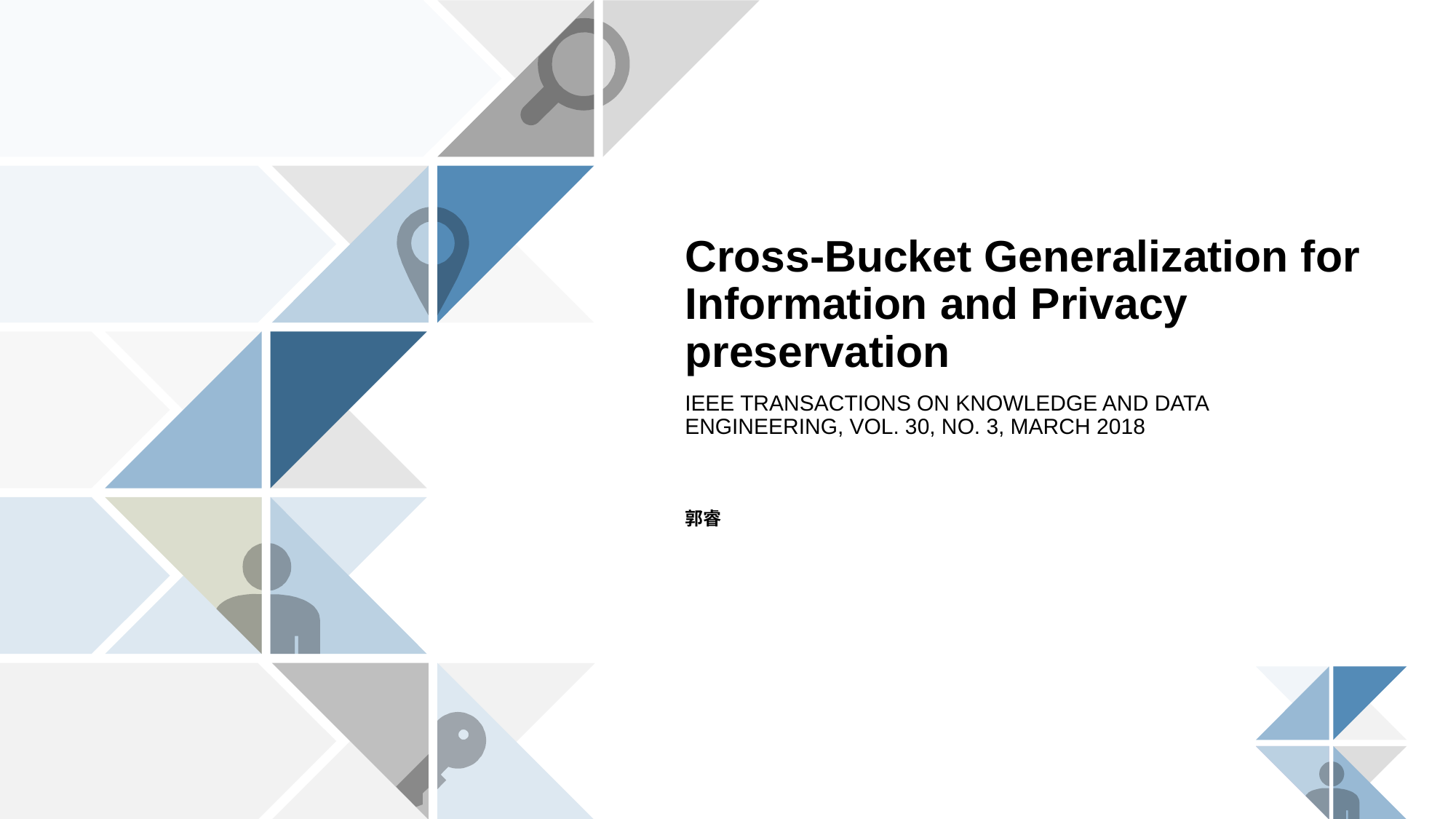

# Cross-Bucket Generalization for Information and Privacy preservation
IEEE TRANSACTIONS ON KNOWLEDGE AND DATA ENGINEERING, VOL. 30, NO. 3, MARCH 2018
郭睿